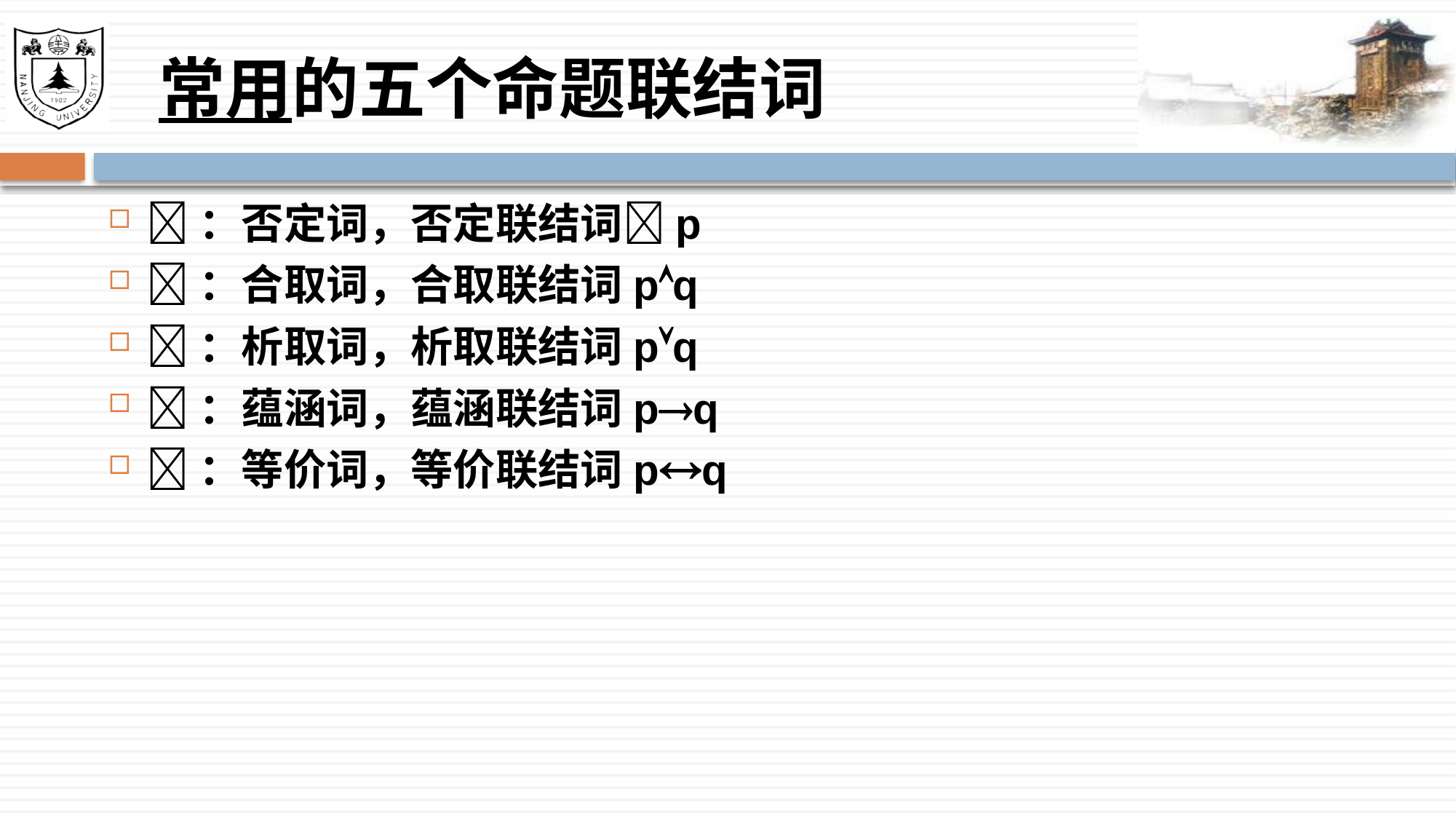

# 常用的五个命题联结词
¬：否定词，否定联结词¬p
∧：合取词，合取联结词p∧q
∨：析取词，析取联结词p∨q
→：蕴涵词，蕴涵联结词p→q
↔：等价词，等价联结词p↔q